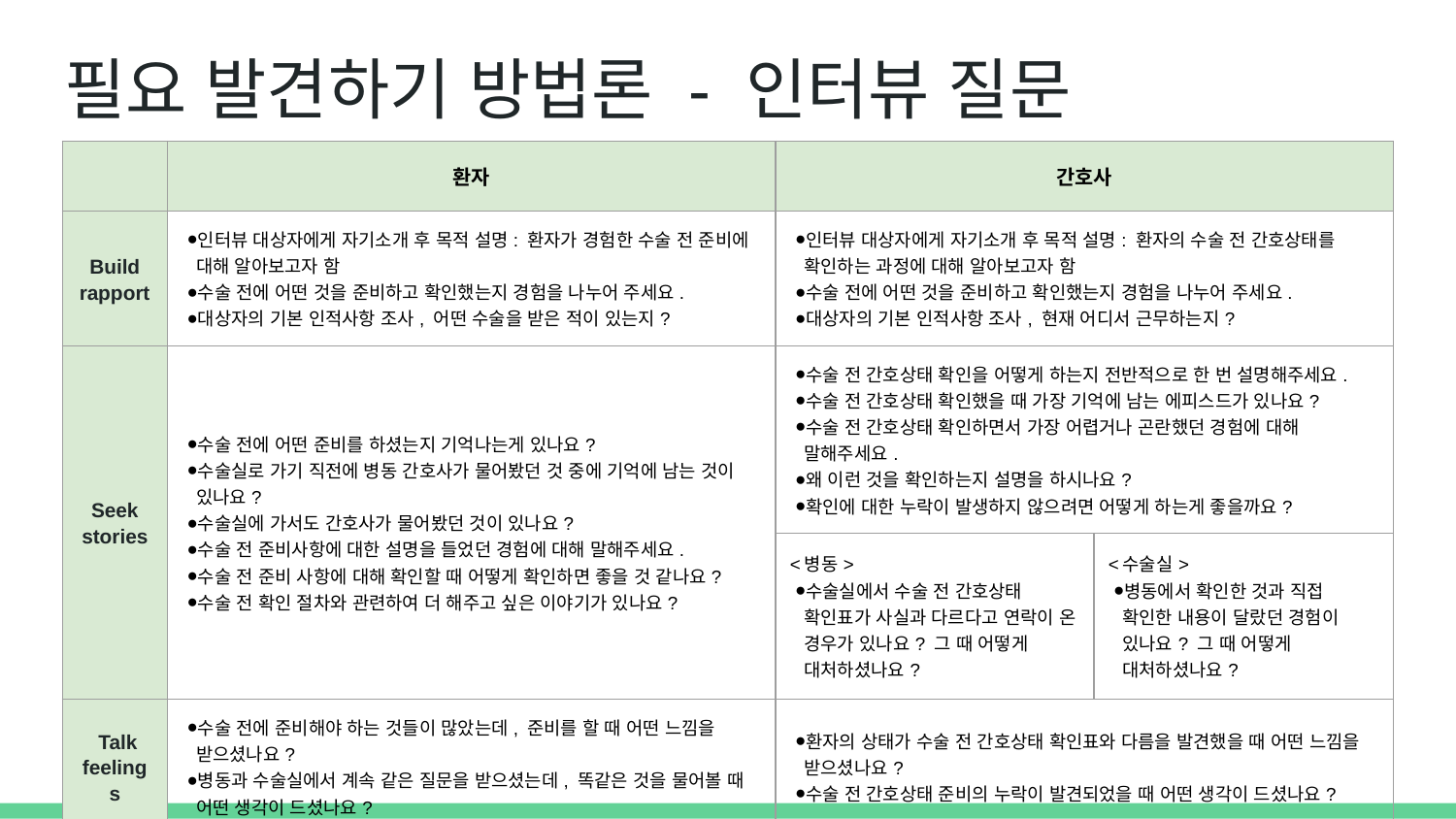

# 필요 발견하기 방법론 - 인터뷰 질문
|  | 환자 | 간호사 |  |
| --- | --- | --- | --- |
| Build rapport | 인터뷰 대상자에게 자기소개 후 목적 설명: 환자가 경험한 수술 전 준비에 대해 알아보고자 함 수술 전에 어떤 것을 준비하고 확인했는지 경험을 나누어 주세요. 대상자의 기본 인적사항 조사, 어떤 수술을 받은 적이 있는지? | 인터뷰 대상자에게 자기소개 후 목적 설명: 환자의 수술 전 간호상태를 확인하는 과정에 대해 알아보고자 함 수술 전에 어떤 것을 준비하고 확인했는지 경험을 나누어 주세요. 대상자의 기본 인적사항 조사, 현재 어디서 근무하는지? |  |
| Seek stories | 수술 전에 어떤 준비를 하셨는지 기억나는게 있나요? 수술실로 가기 직전에 병동 간호사가 물어봤던 것 중에 기억에 남는 것이 있나요? 수술실에 가서도 간호사가 물어봤던 것이 있나요? 수술 전 준비사항에 대한 설명을 들었던 경험에 대해 말해주세요. 수술 전 준비 사항에 대해 확인할 때 어떻게 확인하면 좋을 것 같나요? 수술 전 확인 절차와 관련하여 더 해주고 싶은 이야기가 있나요? | 수술 전 간호상태 확인을 어떻게 하는지 전반적으로 한 번 설명해주세요. 수술 전 간호상태 확인했을 때 가장 기억에 남는 에피스드가 있나요? 수술 전 간호상태 확인하면서 가장 어렵거나 곤란했던 경험에 대해 말해주세요. 왜 이런 것을 확인하는지 설명을 하시나요? 확인에 대한 누락이 발생하지 않으려면 어떻게 하는게 좋을까요? |  |
|  |  | <병동> 수술실에서 수술 전 간호상태 확인표가 사실과 다르다고 연락이 온 경우가 있나요? 그 때 어떻게 대처하셨나요? | <수술실> 병동에서 확인한 것과 직접 확인한 내용이 달랐던 경험이 있나요? 그 때 어떻게 대처하셨나요? |
| Talk feelings | 수술 전에 준비해야 하는 것들이 많았는데, 준비를 할 때 어떤 느낌을 받으셨나요? 병동과 수술실에서 계속 같은 질문을 받으셨는데, 똑같은 것을 물어볼 때 어떤 생각이 드셨나요? | 환자의 상태가 수술 전 간호상태 확인표와 다름을 발견했을 때 어떤 느낌을 받으셨나요? 수술 전 간호상태 준비의 누락이 발견되었을 때 어떤 생각이 드셨나요? |  |